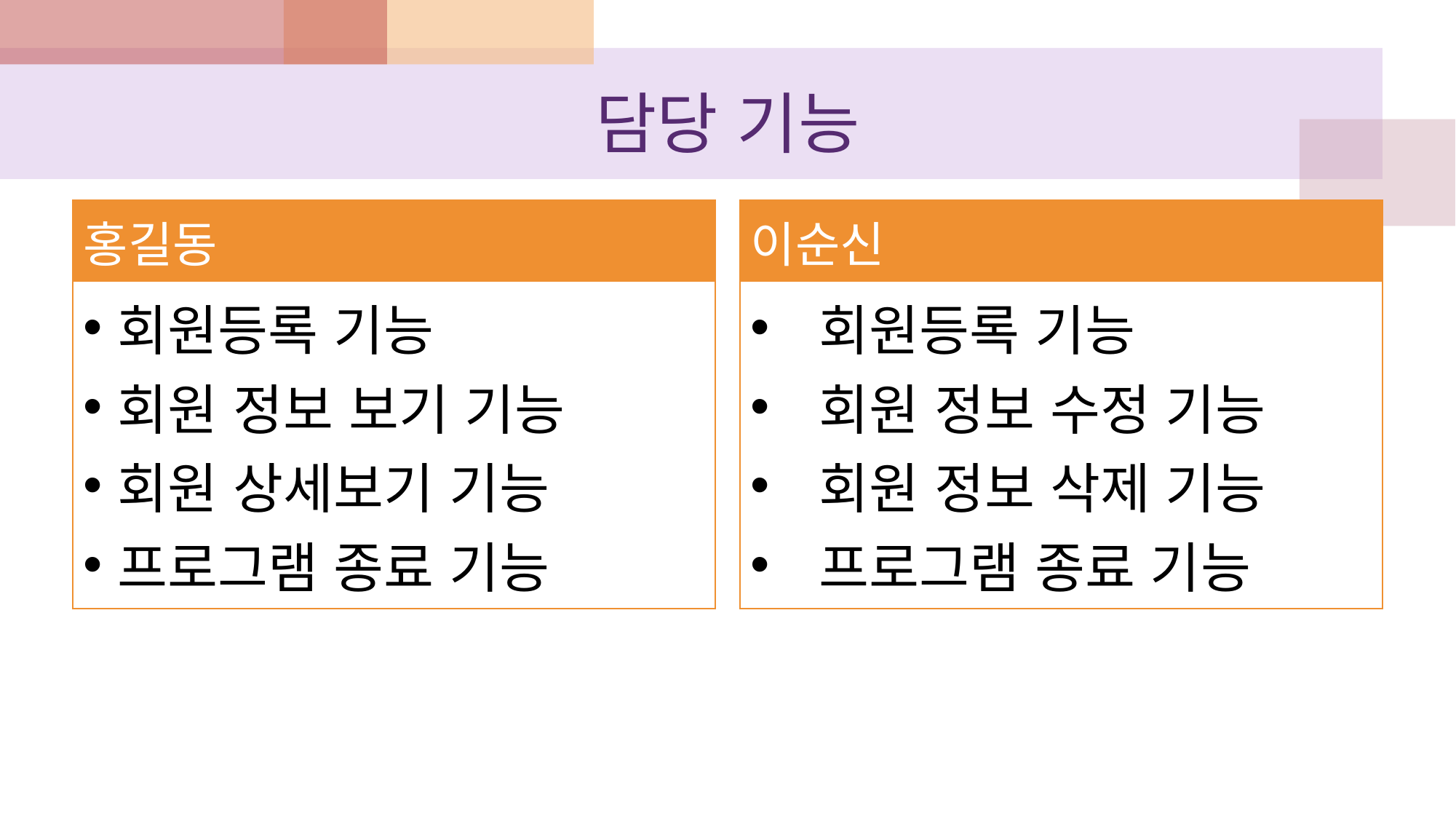

# 담당 기능
| 홍길동 |
| --- |
| 회원등록 기능 회원 정보 보기 기능 회원 상세보기 기능 프로그램 종료 기능 |
| 이순신 |
| --- |
| 회원등록 기능 회원 정보 수정 기능 회원 정보 삭제 기능 프로그램 종료 기능 |